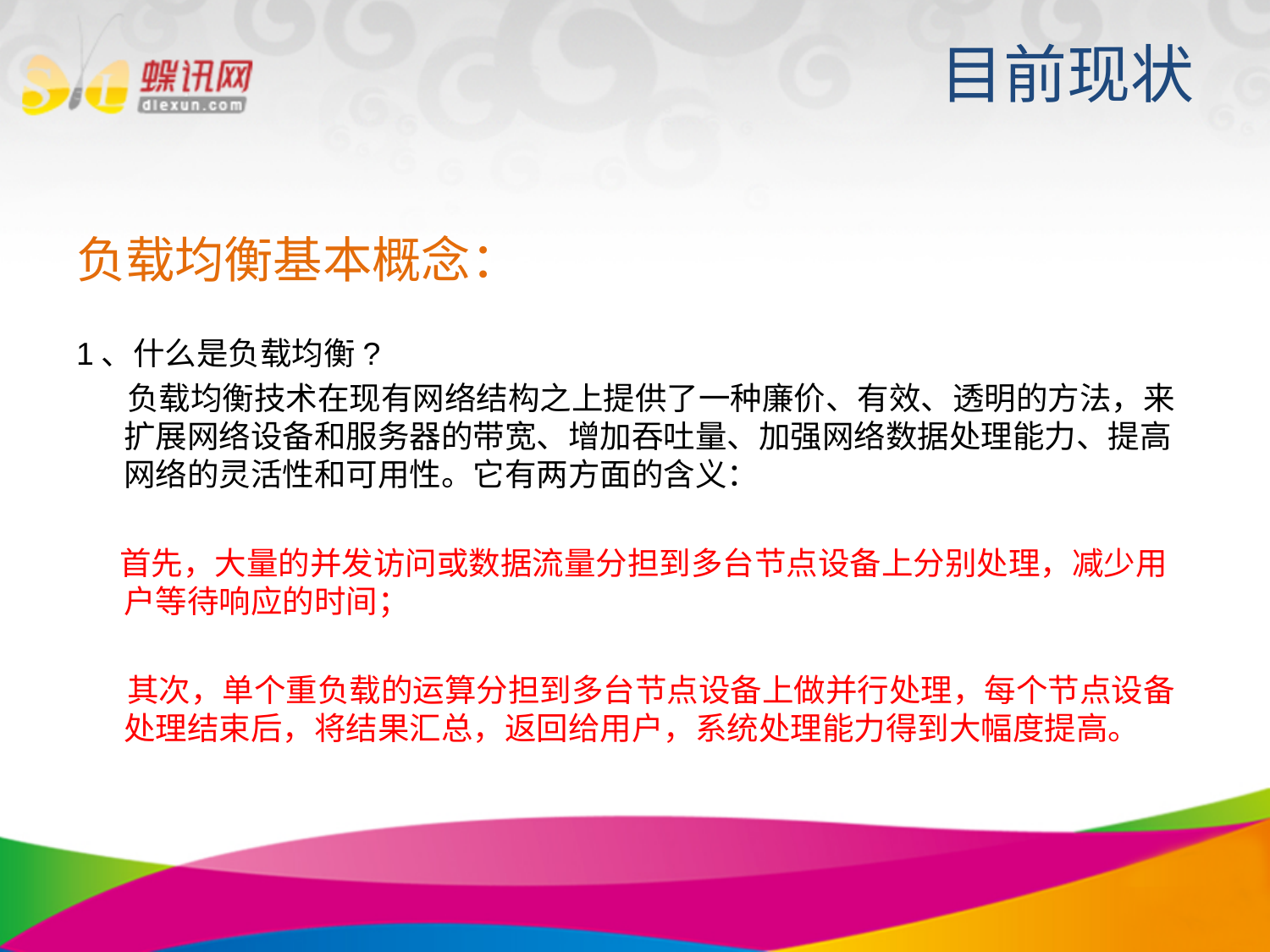

# 目前现状
负载均衡基本概念：

1、什么是负载均衡?
      负载均衡技术在现有网络结构之上提供了一种廉价、有效、透明的方法，来扩展网络设备和服务器的带宽、增加吞吐量、加强网络数据处理能力、提高网络的灵活性和可用性。它有两方面的含义：

     首先，大量的并发访问或数据流量分担到多台节点设备上分别处理，减少用户等待响应的时间；

      其次，单个重负载的运算分担到多台节点设备上做并行处理，每个节点设备处理结束后，将结果汇总，返回给用户，系统处理能力得到大幅度提高。